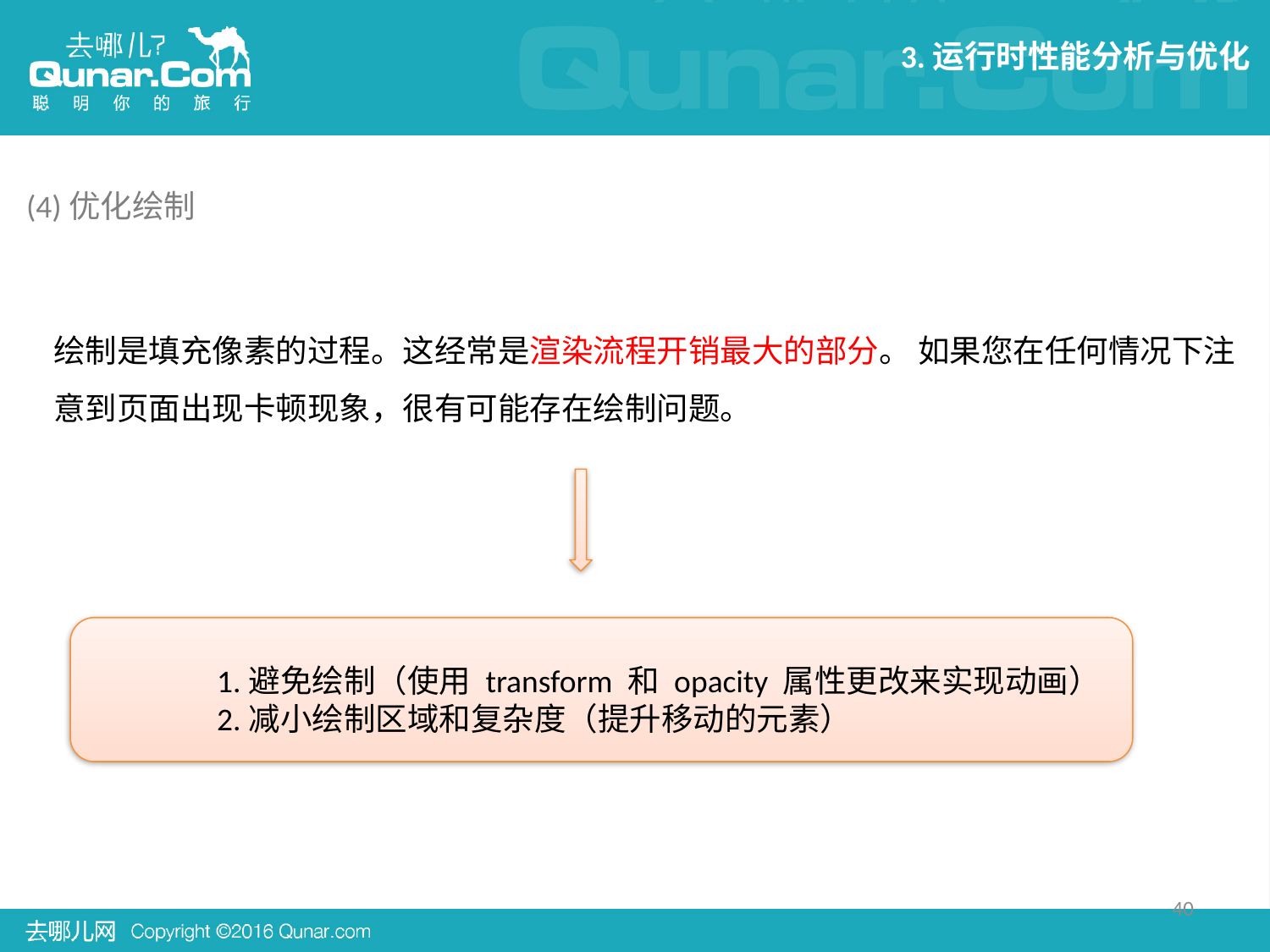

3.运行时性能分析与优化
(4)优化绘制

绘制是填充像素的过程。这经常是渲染流程开销最大的部分。 如果您在任何情况下注意到页面出现卡顿现象，很有可能存在绘制问题。

	1.避免绘制（使用 transform 和 opacity 属性更改来实现动画）
	2.减小绘制区域和复杂度（提升移动的元素）
40